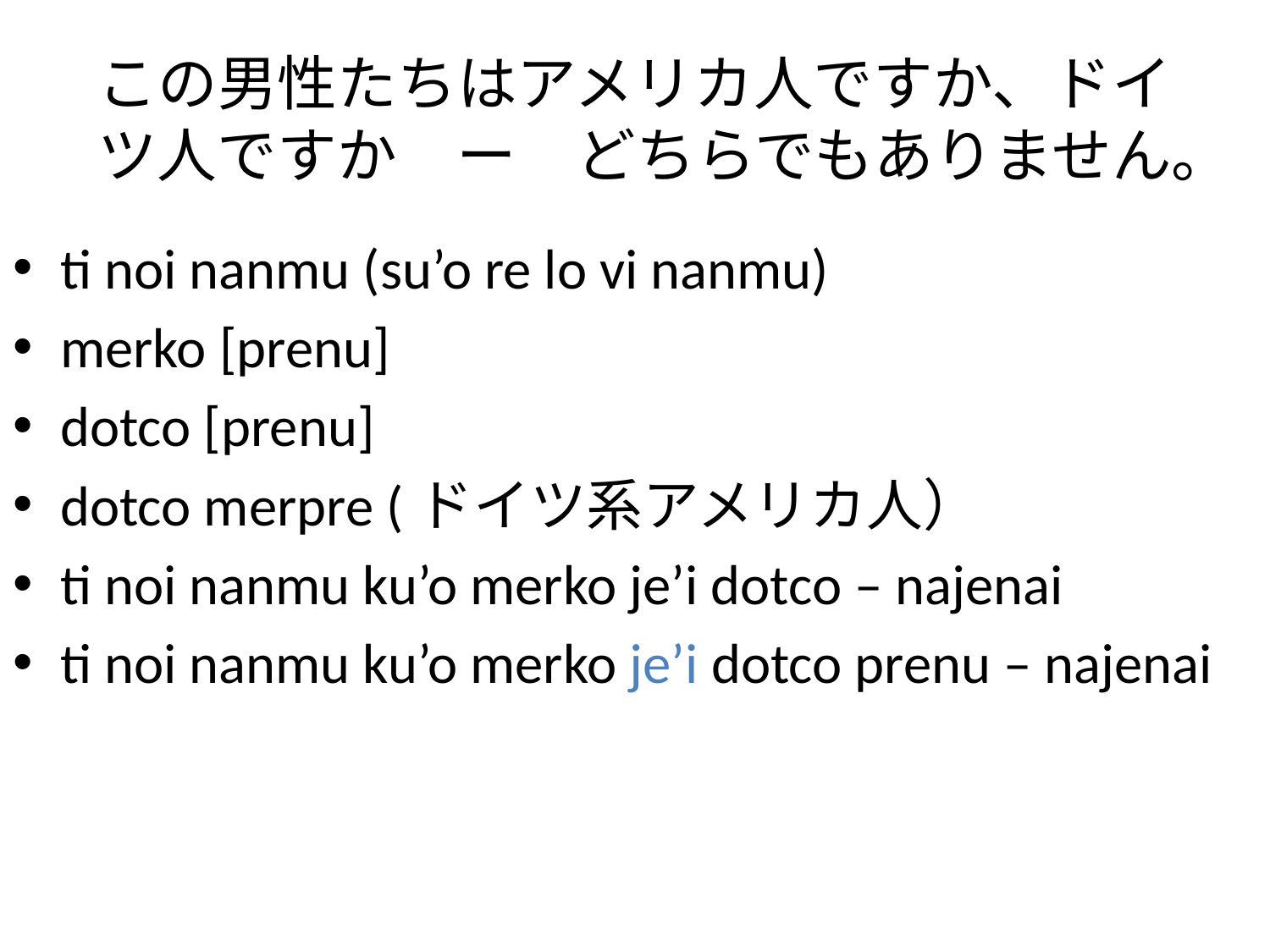

# この男性たちはアメリカ人ですか、ドイツ人ですか　ー　どちらでもありません。
ti noi nanmu (su’o re lo vi nanmu)
merko [prenu]
dotco [prenu]
dotco merpre (ドイツ系アメリカ人）
ti noi nanmu ku’o merko je’i dotco – najenai
ti noi nanmu ku’o merko je’i dotco prenu – najenai